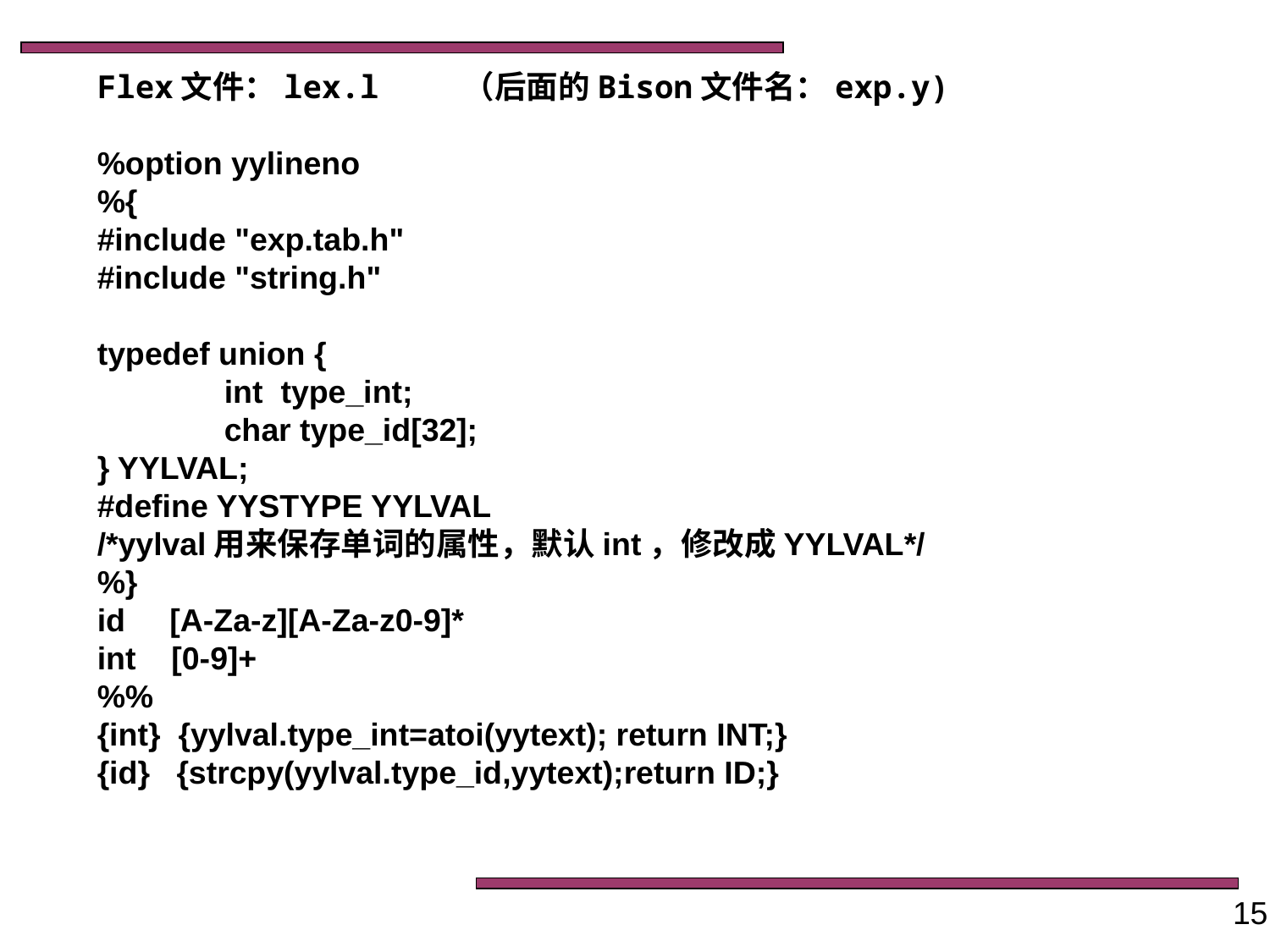

Flex文件：lex.l    （后面的Bison文件名：exp.y)

%option yylineno
%{
#include "exp.tab.h"
#include "string.h"

typedef union {
	int  type_int;
	char type_id[32];
} YYLVAL;
#define YYSTYPE YYLVAL
/*yylval用来保存单词的属性，默认int，修改成YYLVAL*/
%}
id     [A-Za-z][A-Za-z0-9]*
int    [0-9]+
%%
{int}  {yylval.type_int=atoi(yytext); return INT;}
{id}   {strcpy(yylval.type_id,yytext);return ID;}
15